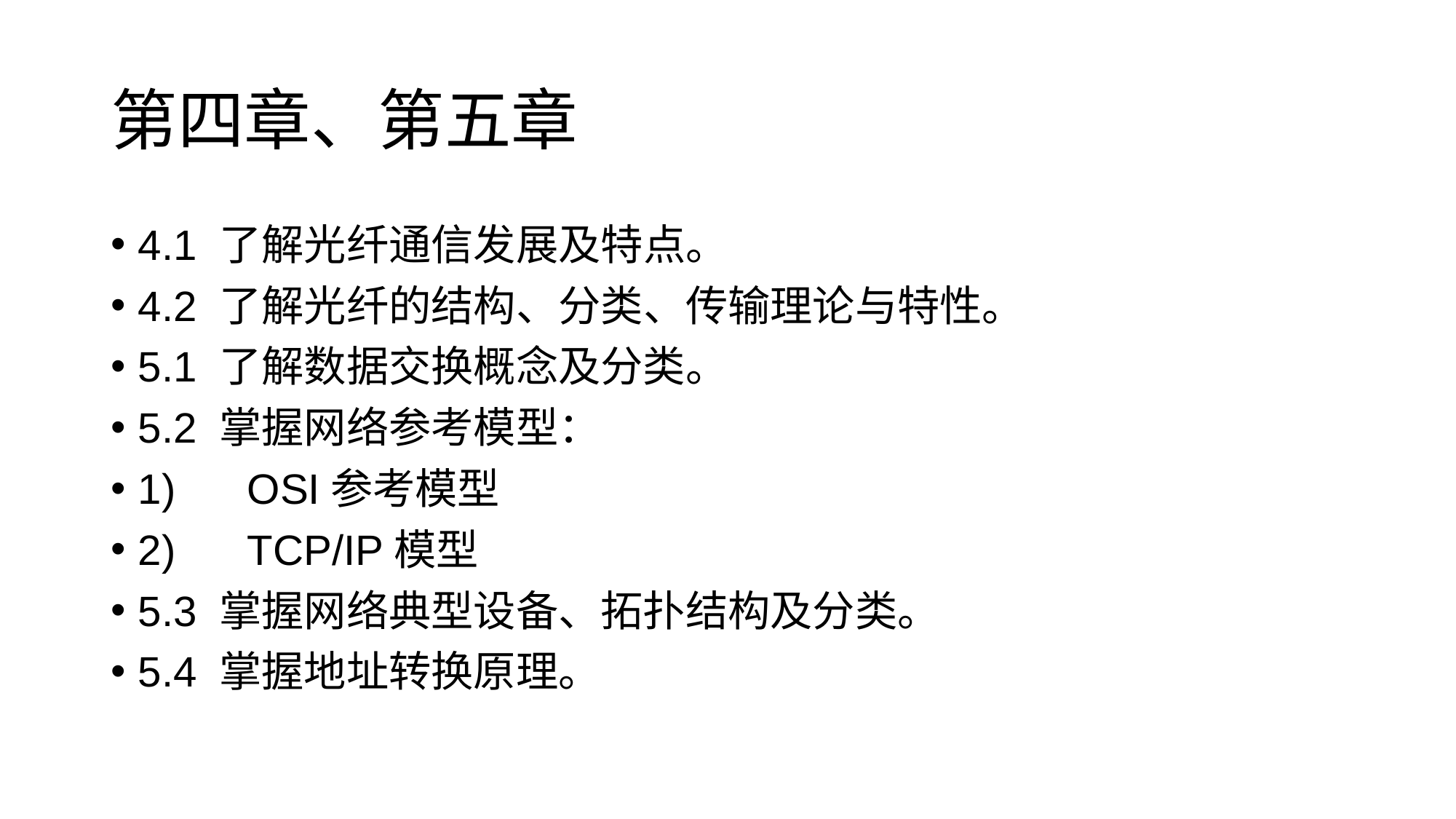

# 第四章、第五章
4.1 了解光纤通信发展及特点。
4.2 了解光纤的结构、分类、传输理论与特性。
5.1 了解数据交换概念及分类。
5.2 掌握网络参考模型：
1)	OSI参考模型
2)	TCP/IP模型
5.3 掌握网络典型设备、拓扑结构及分类。
5.4 掌握地址转换原理。